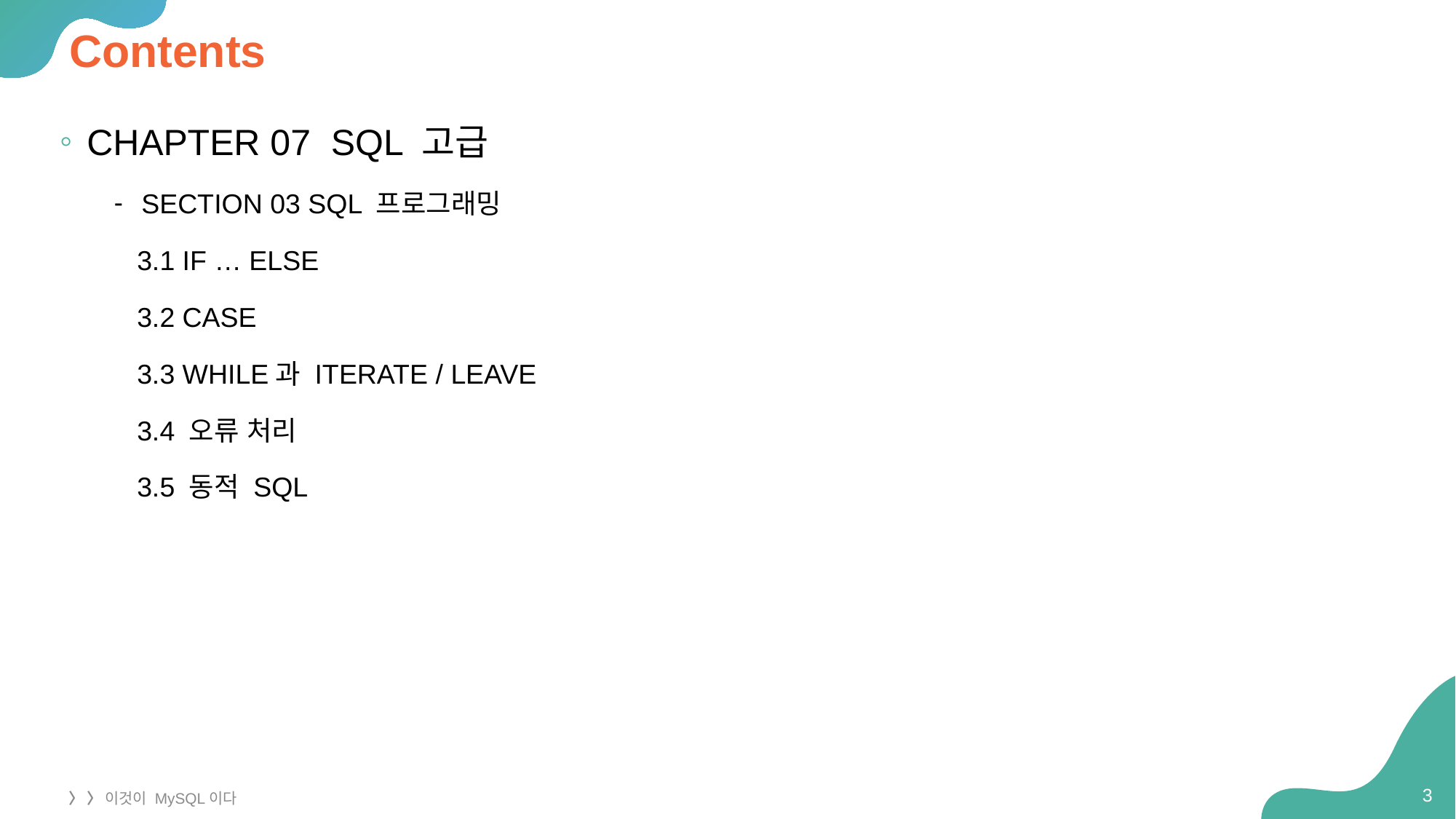

# Contents
CHAPTER 07  SQL 고급
SECTION 03 SQL 프로그래밍
   3.1 IF … ELSE
   3.2 CASE
   3.3 WHILE과 ITERATE / LEAVE
   3.4 오류 처리
   3.5 동적 SQL
3
〉 〉 이것이 MySQL이다